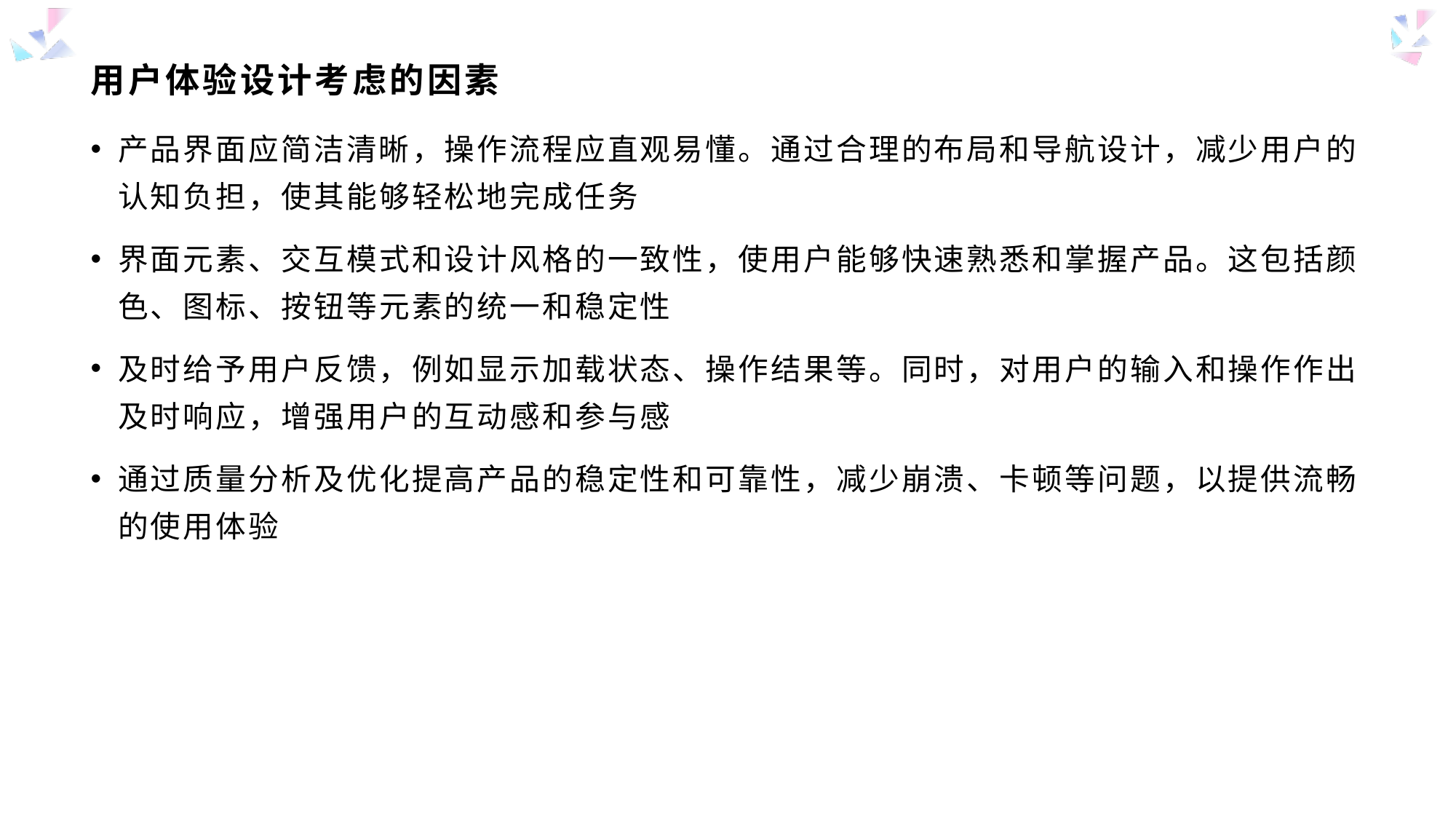

# 用户体验设计考虑的因素
产品界面应简洁清晰，操作流程应直观易懂。通过合理的布局和导航设计，减少用户的认知负担，使其能够轻松地完成任务
界面元素、交互模式和设计风格的一致性，使用户能够快速熟悉和掌握产品。这包括颜色、图标、按钮等元素的统一和稳定性
及时给予用户反馈，例如显示加载状态、操作结果等。同时，对用户的输入和操作作出及时响应，增强用户的互动感和参与感
通过质量分析及优化提高产品的稳定性和可靠性，减少崩溃、卡顿等问题，以提供流畅的使用体验